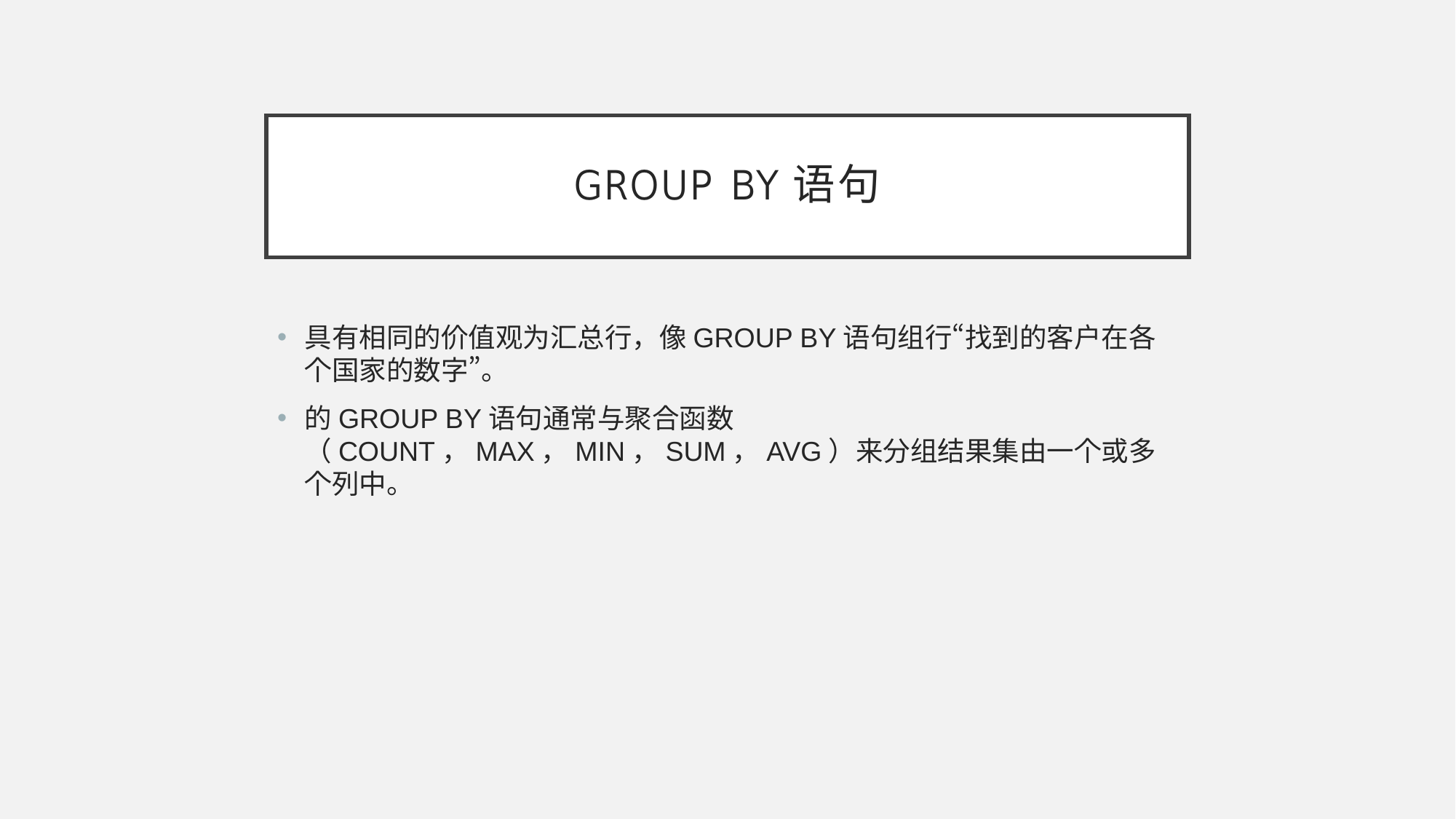

# GROUP BY语句
具有相同的价值观为汇总行，像GROUP BY语句组行“找到的客户在各个国家的数字”。
的GROUP BY语句通常与聚合函数（COUNT，MAX，MIN，SUM，AVG）来分组结果集由一个或多个列中。